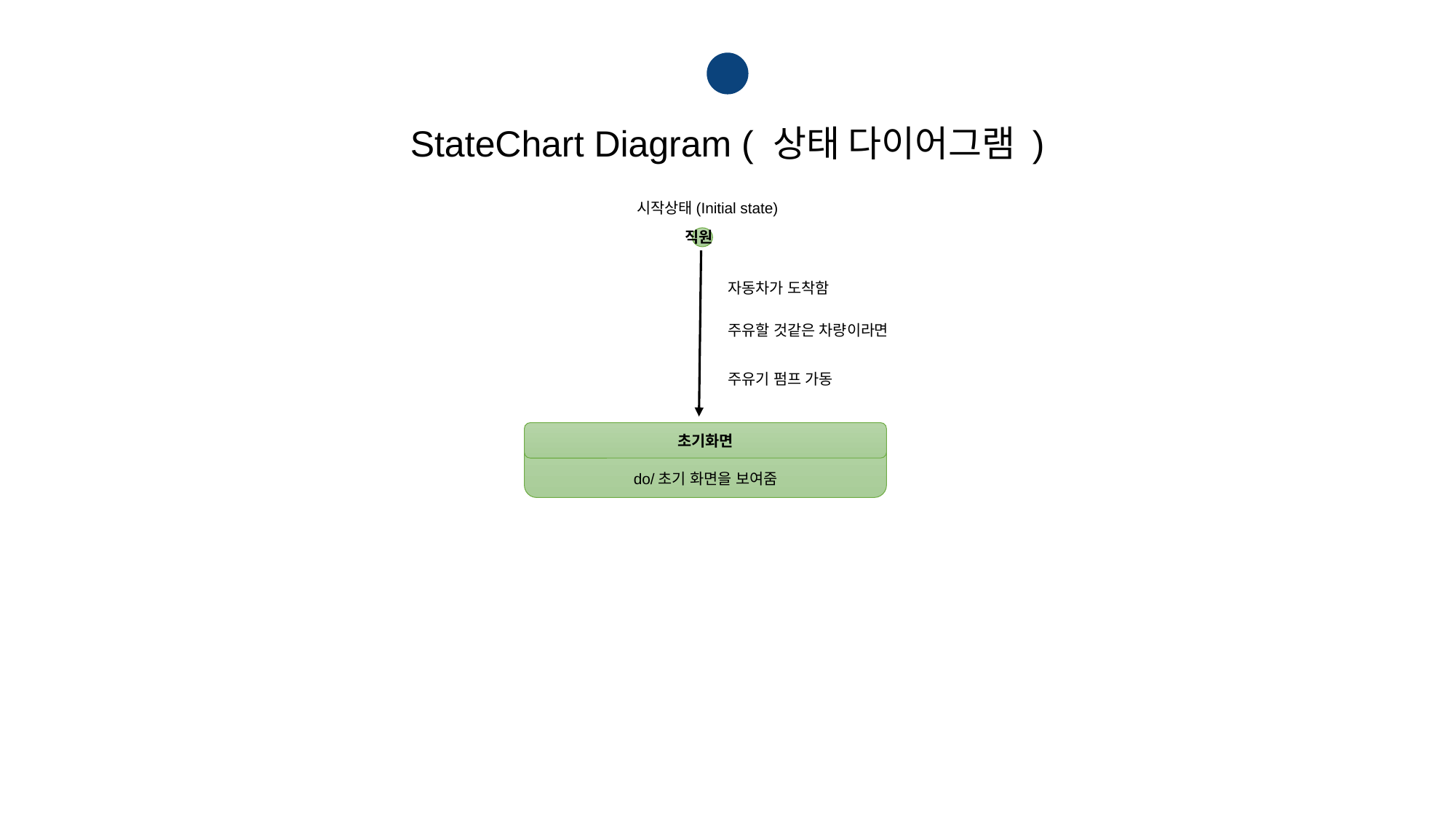

3
StateChart Diagram ( 상태 다이어그램 )

시작상태(Initial state)
직원

자동차가 도착함
주유할 것같은 차량이라면
주유기 펌프 가동

do/초기 화면을 보여줌
초기화면